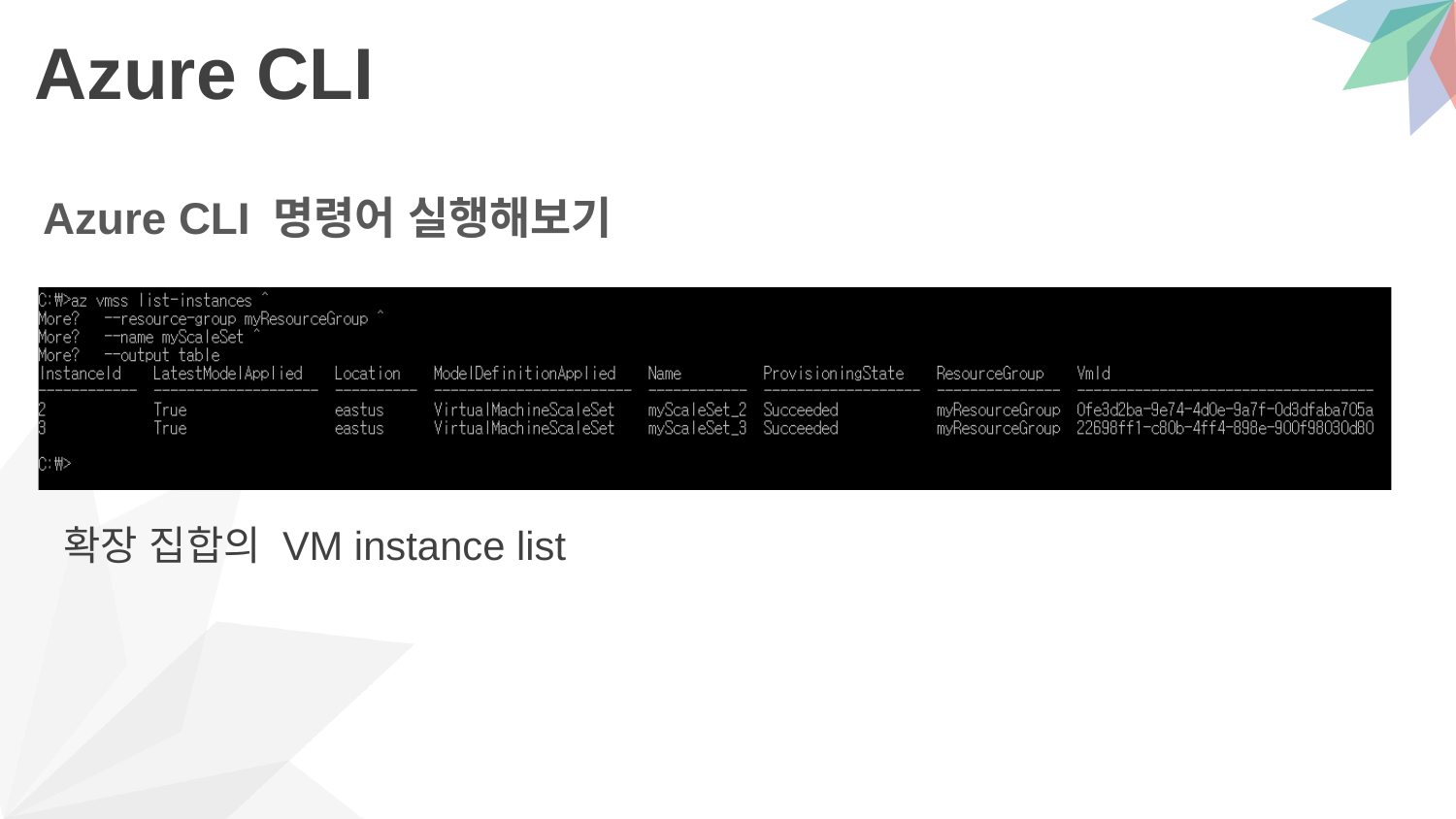

# Azure CLI
Azure CLI 명령어 실행해보기

확장 집합의 VM instance list